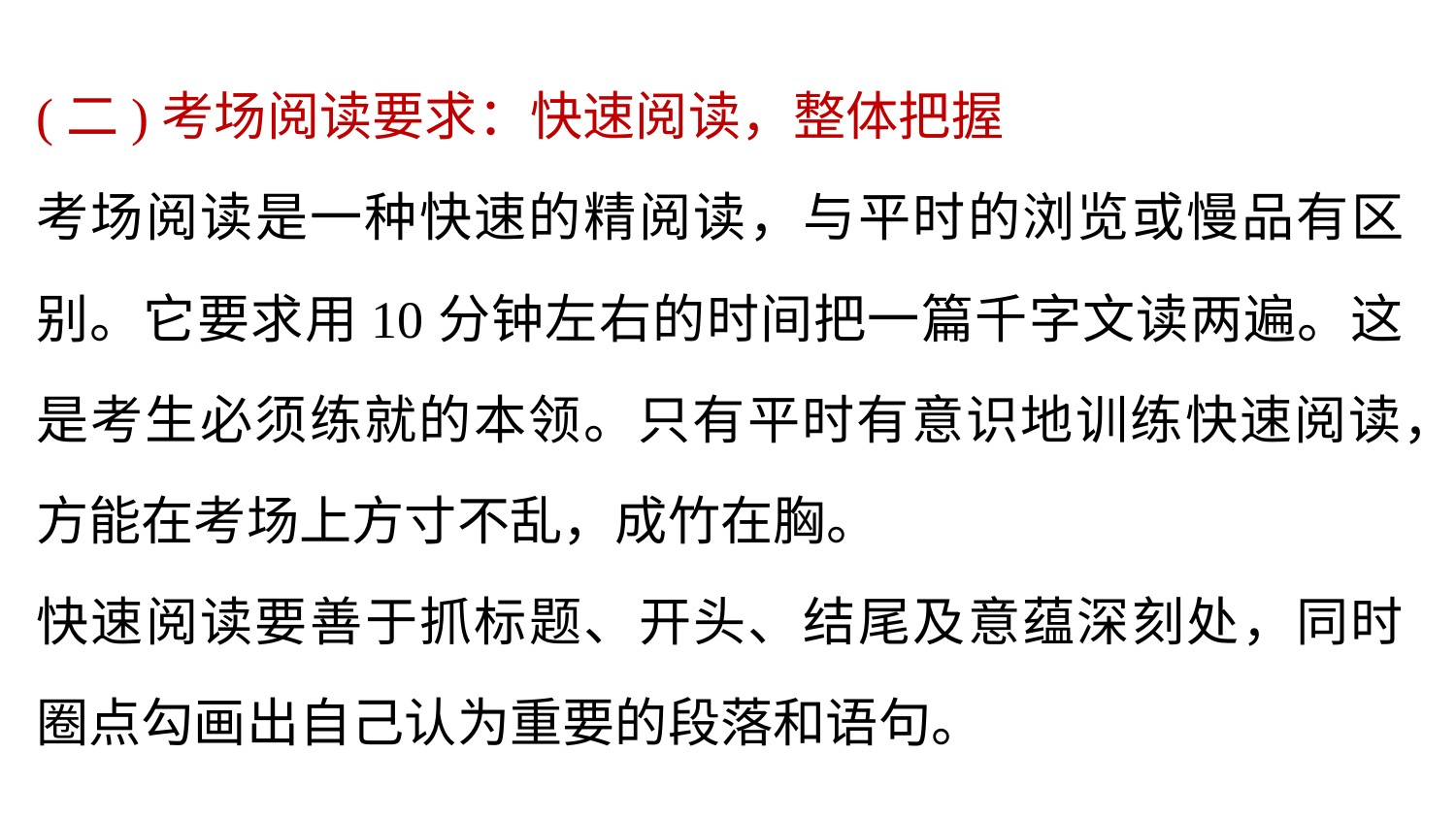

(二)考场阅读要求：快速阅读，整体把握
考场阅读是一种快速的精阅读，与平时的浏览或慢品有区别。它要求用10分钟左右的时间把一篇千字文读两遍。这是考生必须练就的本领。只有平时有意识地训练快速阅读，方能在考场上方寸不乱，成竹在胸。
快速阅读要善于抓标题、开头、结尾及意蕴深刻处，同时圈点勾画出自己认为重要的段落和语句。